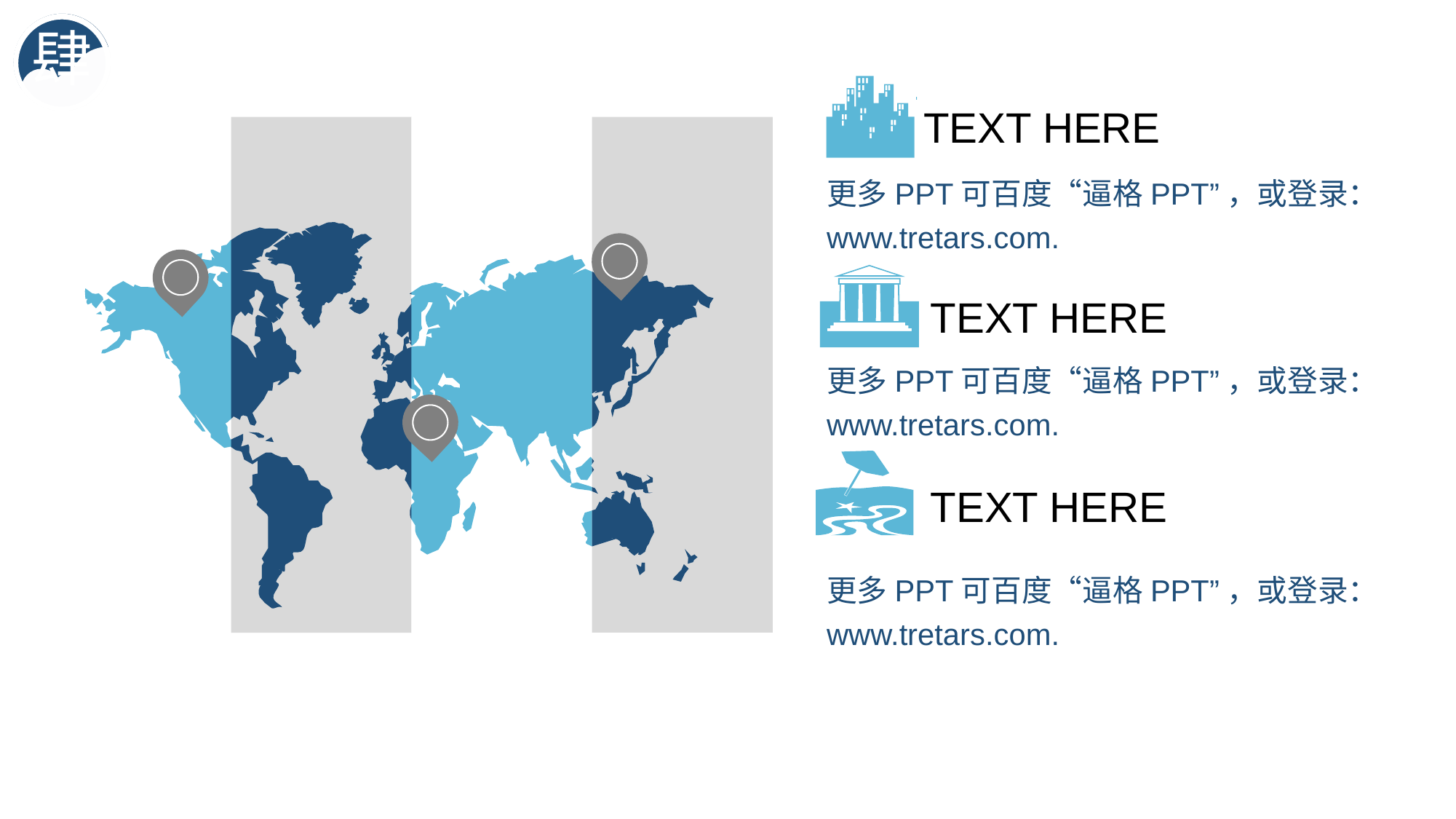

肆

TEXT HERE

更多PPT可百度“逼格PPT”，或登录：www.tretars.com.

TEXT HERE
更多PPT可百度“逼格PPT”，或登录：www.tretars.com.

TEXT HERE
更多PPT可百度“逼格PPT”，或登录：www.tretars.com.